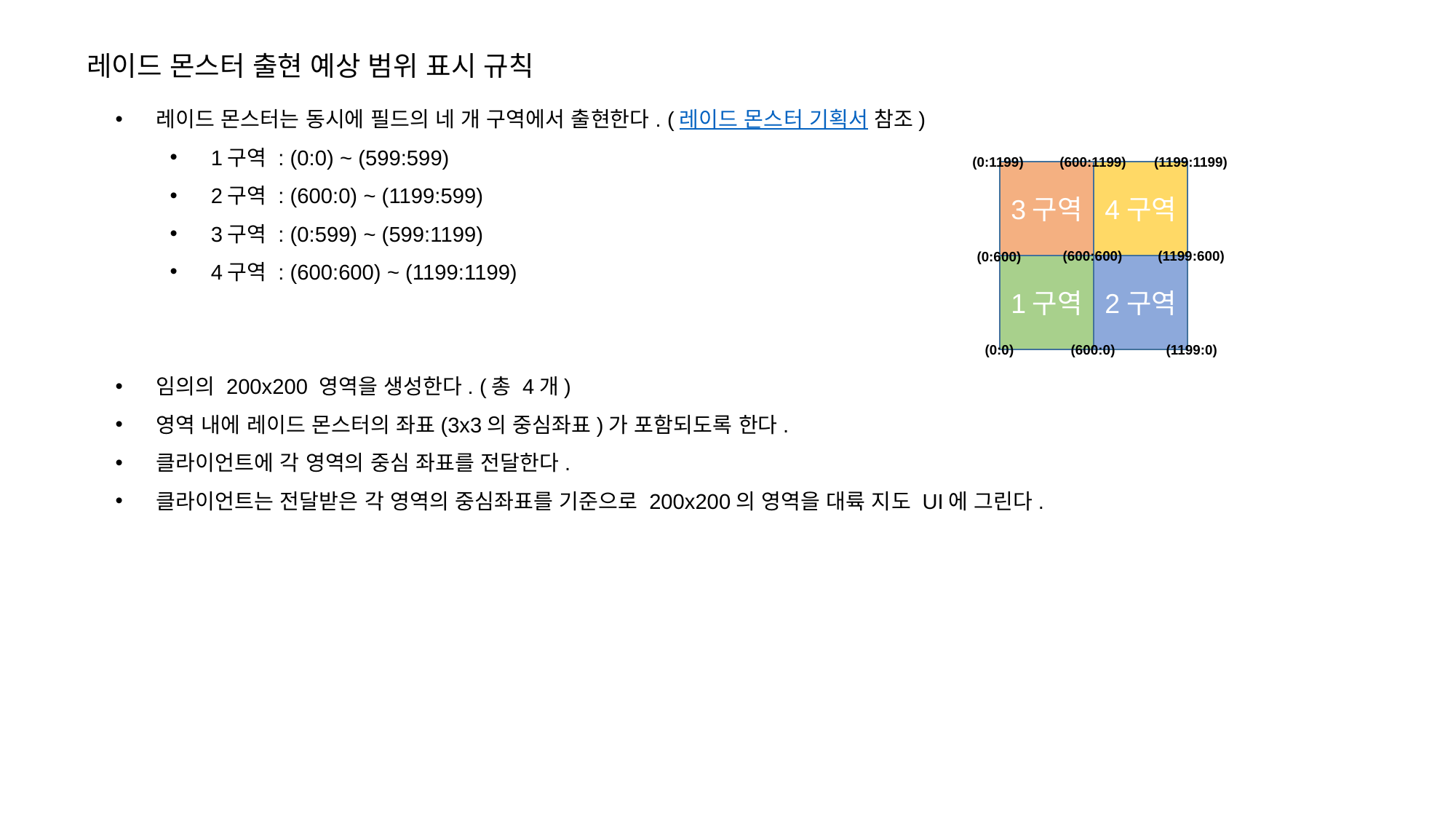

레이드 몬스터 출현 예상 범위 표시 규칙
레이드 몬스터는 동시에 필드의 네 개 구역에서 출현한다. (레이드 몬스터 기획서 참조)
1구역 : (0:0) ~ (599:599)
2구역 : (600:0) ~ (1199:599)
3구역 : (0:599) ~ (599:1199)
4구역 : (600:600) ~ (1199:1199)

임의의 200x200 영역을 생성한다. (총 4개)
영역 내에 레이드 몬스터의 좌표(3x3의 중심좌표)가 포함되도록 한다.
클라이언트에 각 영역의 중심 좌표를 전달한다.
클라이언트는 전달받은 각 영역의 중심좌표를 기준으로 200x200의 영역을 대륙 지도 UI에 그린다.

(0:1199)
(600:1199)
(1199:1199)
3구역
4구역
(600:600)
(1199:600)
(0:600)
1구역
2구역
(0:0)
(600:0)
(1199:0)